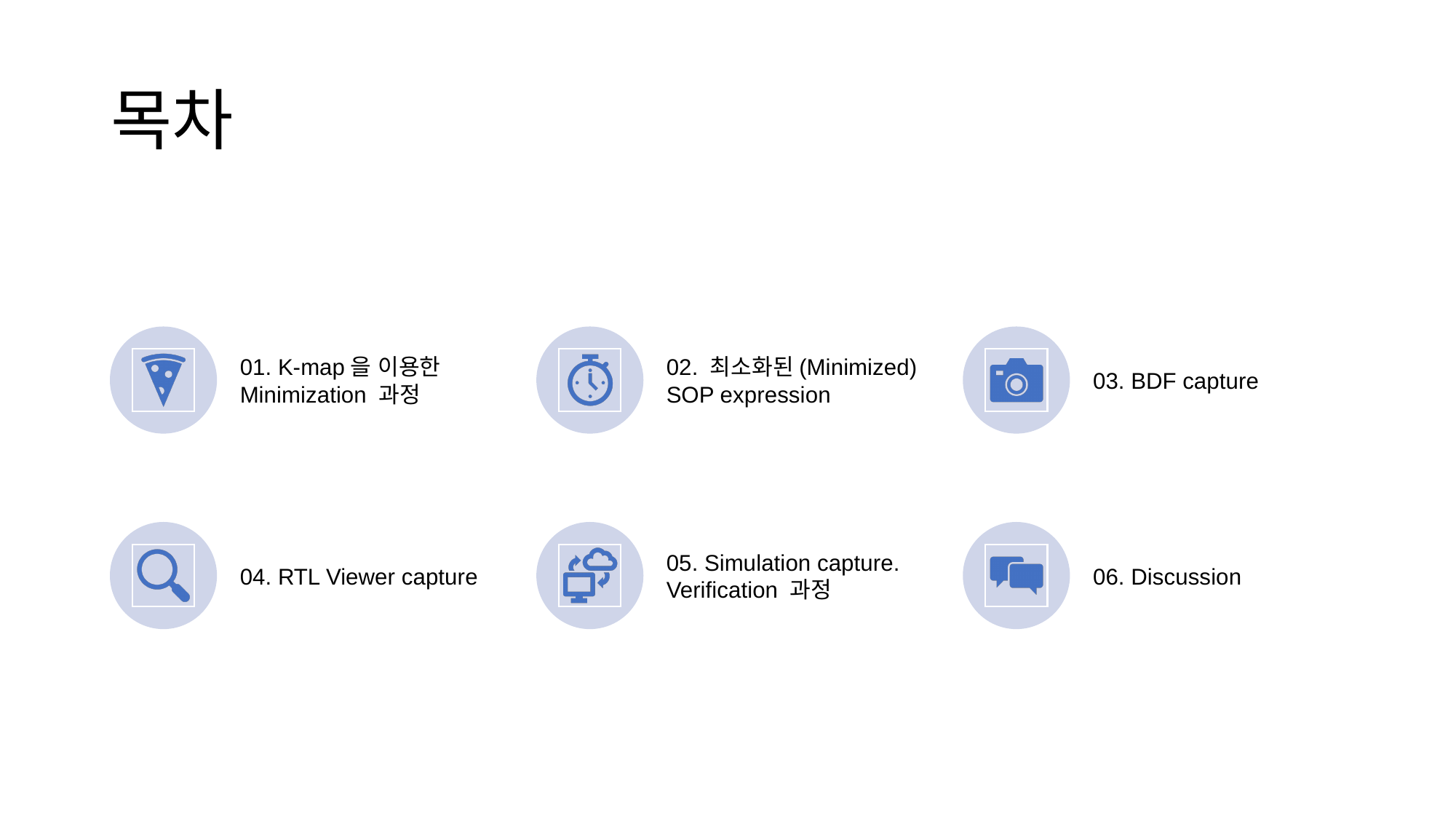

# 목차
01. K-map을 이용한 Minimization 과정
02. 최소화된(Minimized) SOP expression
03. BDF capture
04. RTL Viewer capture
05. Simulation capture. Verification 과정
06. Discussion